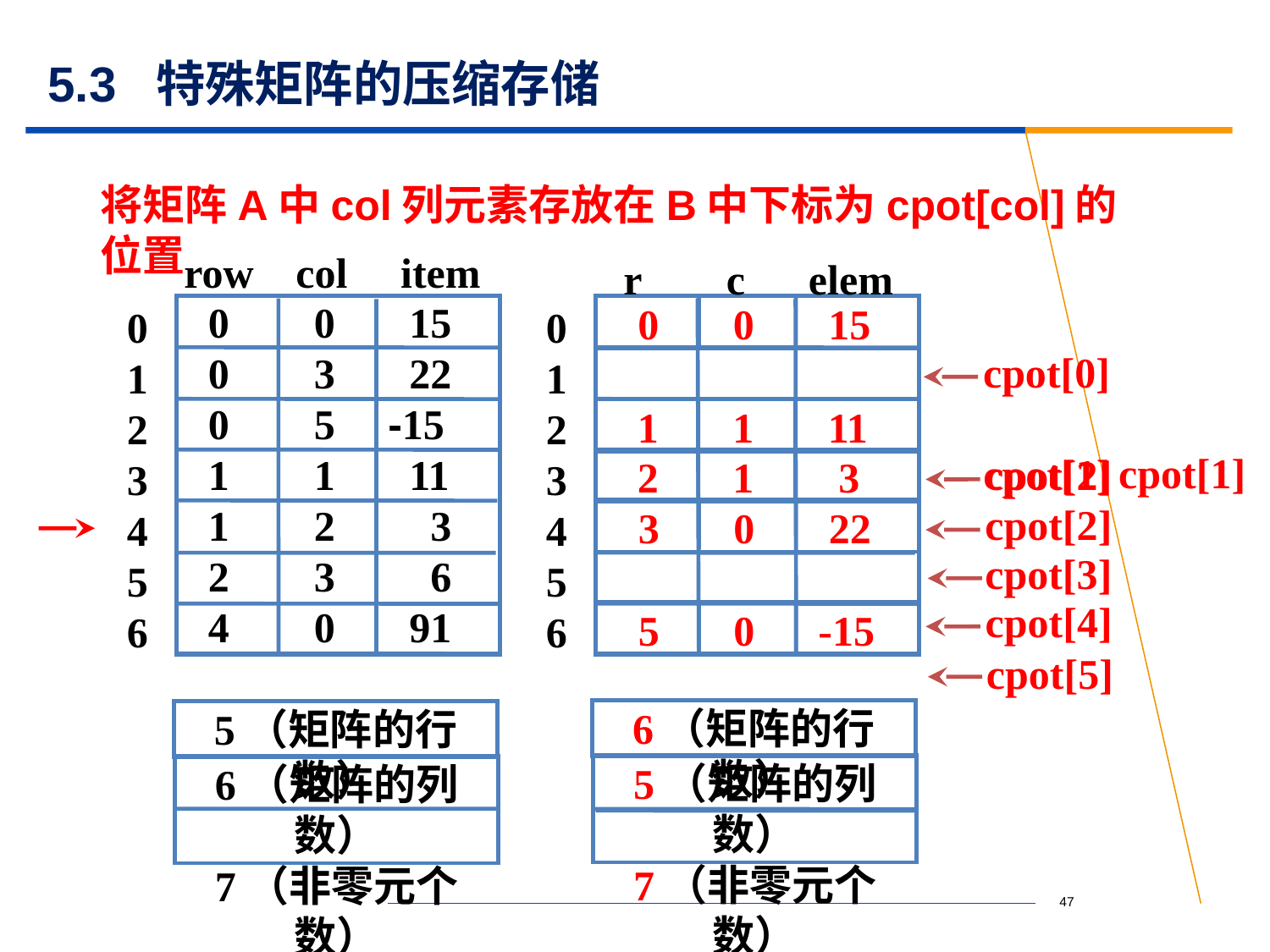

# 5.3  特殊矩阵的压缩存储
将矩阵A中col列元素存放在B中下标为cpot[col]的位置
row    col     item
   0        0       15
   0        3       22
   0        5     -15
   1        1       11
   1        2         3
   2        3         6
   4        0       91

0
1
2
3
4
5
6

5（矩阵的行数）
6（矩阵的列数）
7（非零元个数）

   r        c      elem

    0       0       15

0
1
2
3
4
5
6
cpot[0]

    1       1       11

cpot[1]
cpot[1]
cpot[2]

    2       1        3

cpot[2]

    3       0       22

cpot[3]

cpot[4]

    5       0      -15

cpot[5]

6（矩阵的行数）
5（矩阵的列数）
7（非零元个数）